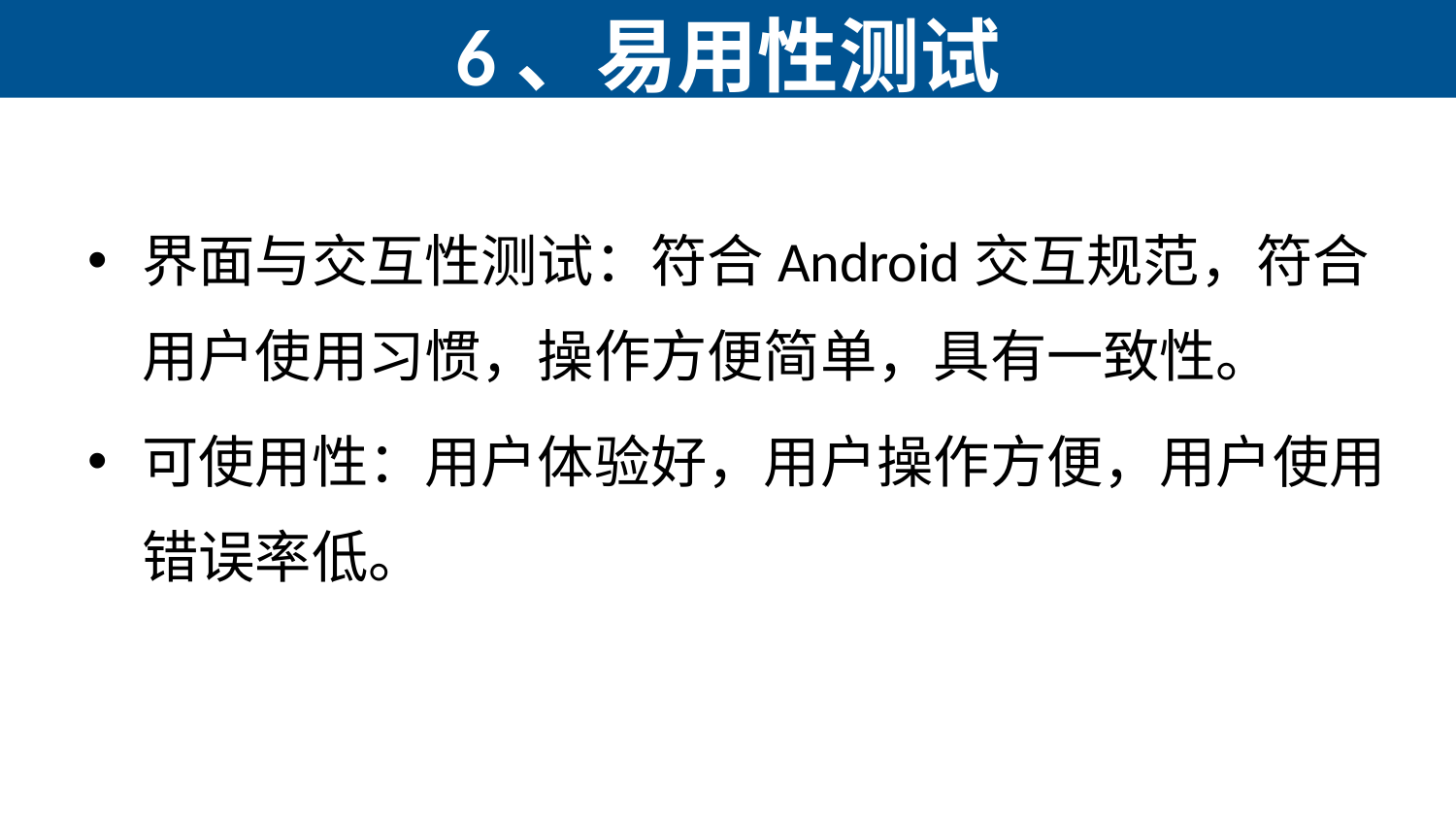

6、易用性测试
界面与交互性测试：符合Android交互规范，符合用户使用习惯，操作方便简单，具有一致性。
可使用性：用户体验好，用户操作方便，用户使用错误率低。